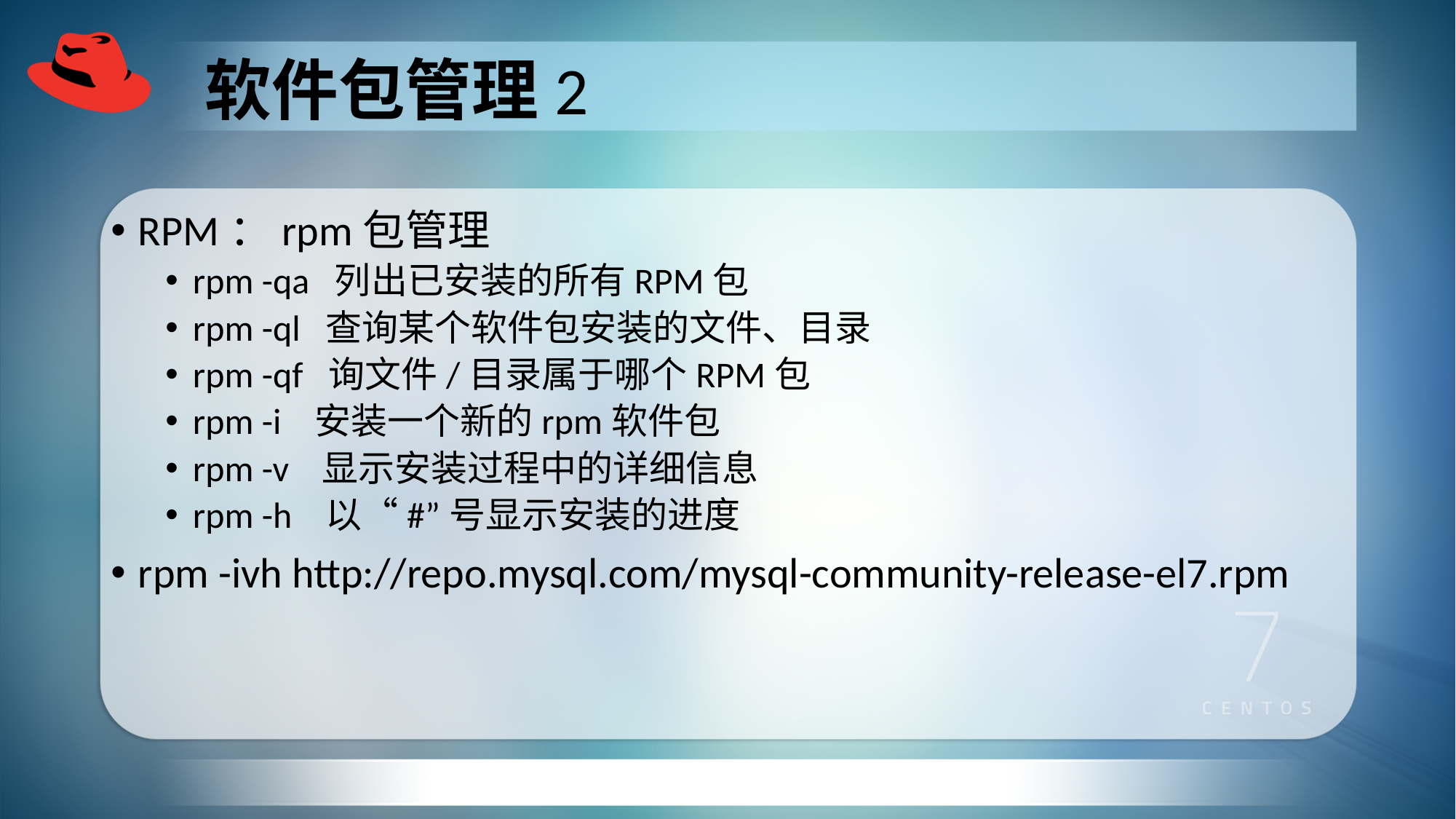

# 软件包管理2
RPM：rpm包管理
rpm -qa  列出已安装的所有RPM包
rpm -ql  查询某个软件包安装的文件、目录
rpm -qf  询文件/目录属于哪个RPM包
rpm -i   安装一个新的rpm软件包
rpm -v   显示安装过程中的详细信息
rpm -h   以“#”号显示安装的进度
rpm -ivh http://repo.mysql.com/mysql-community-release-el7.rpm